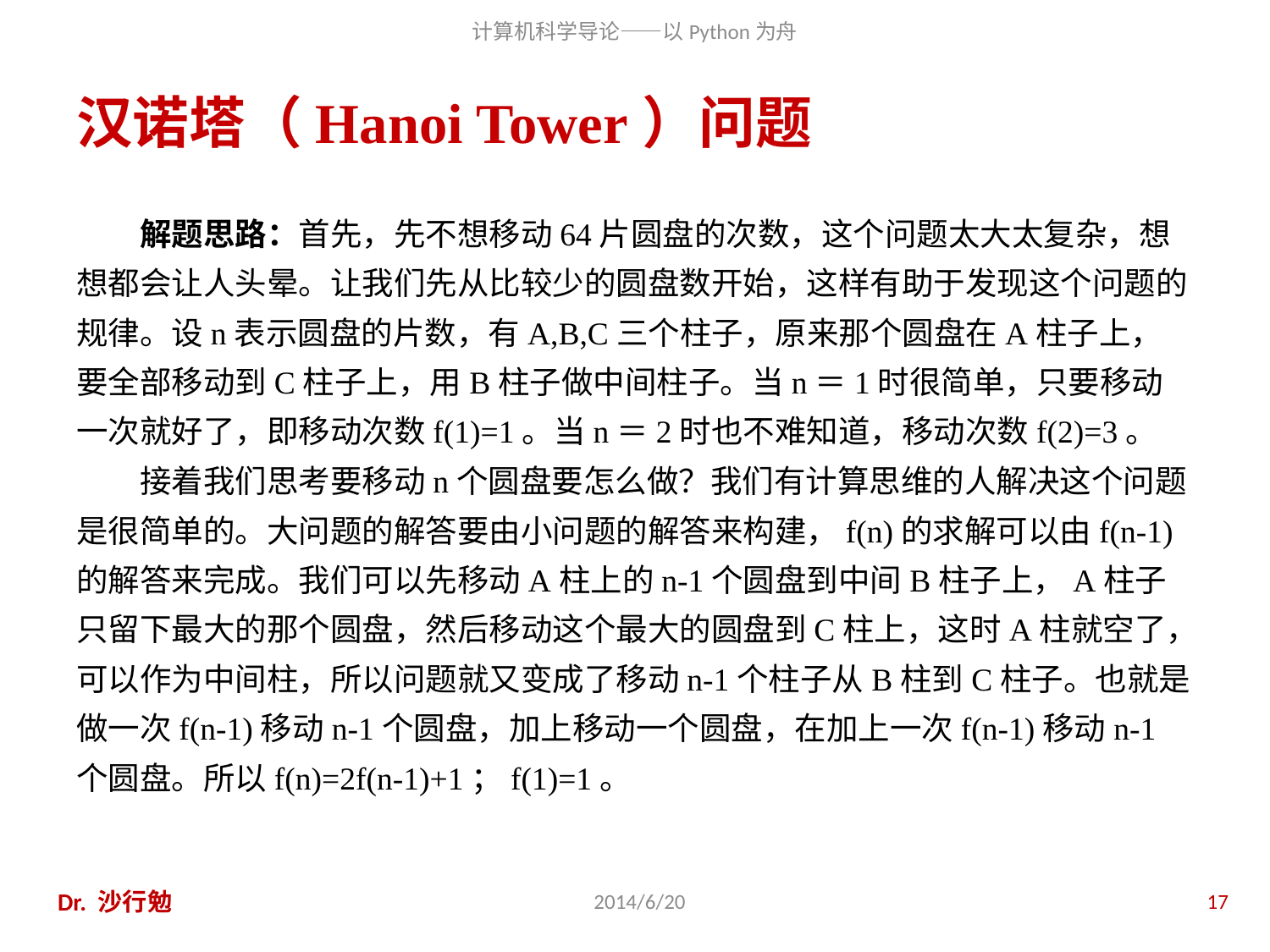

# 汉诺塔（Hanoi Tower）问题
解题思路：首先，先不想移动64片圆盘的次数，这个问题太大太复杂，想想都会让人头晕。让我们先从比较少的圆盘数开始，这样有助于发现这个问题的规律。设n表示圆盘的片数，有A,B,C三个柱子，原来那个圆盘在A柱子上，要全部移动到C柱子上，用B柱子做中间柱子。当n＝1时很简单，只要移动一次就好了，即移动次数f(1)=1。当n＝2时也不难知道，移动次数f(2)=3。
接着我们思考要移动n个圆盘要怎么做？我们有计算思维的人解决这个问题是很简单的。大问题的解答要由小问题的解答来构建，f(n)的求解可以由f(n-1)的解答来完成。我们可以先移动A柱上的n-1个圆盘到中间B柱子上，A柱子只留下最大的那个圆盘，然后移动这个最大的圆盘到C柱上，这时A柱就空了，可以作为中间柱，所以问题就又变成了移动n-1个柱子从B柱到C柱子。也就是做一次f(n-1)移动n-1个圆盘，加上移动一个圆盘，在加上一次f(n-1)移动n-1个圆盘。所以f(n)=2f(n-1)+1；f(1)=1。
Dr. 沙行勉
2014/6/20
17